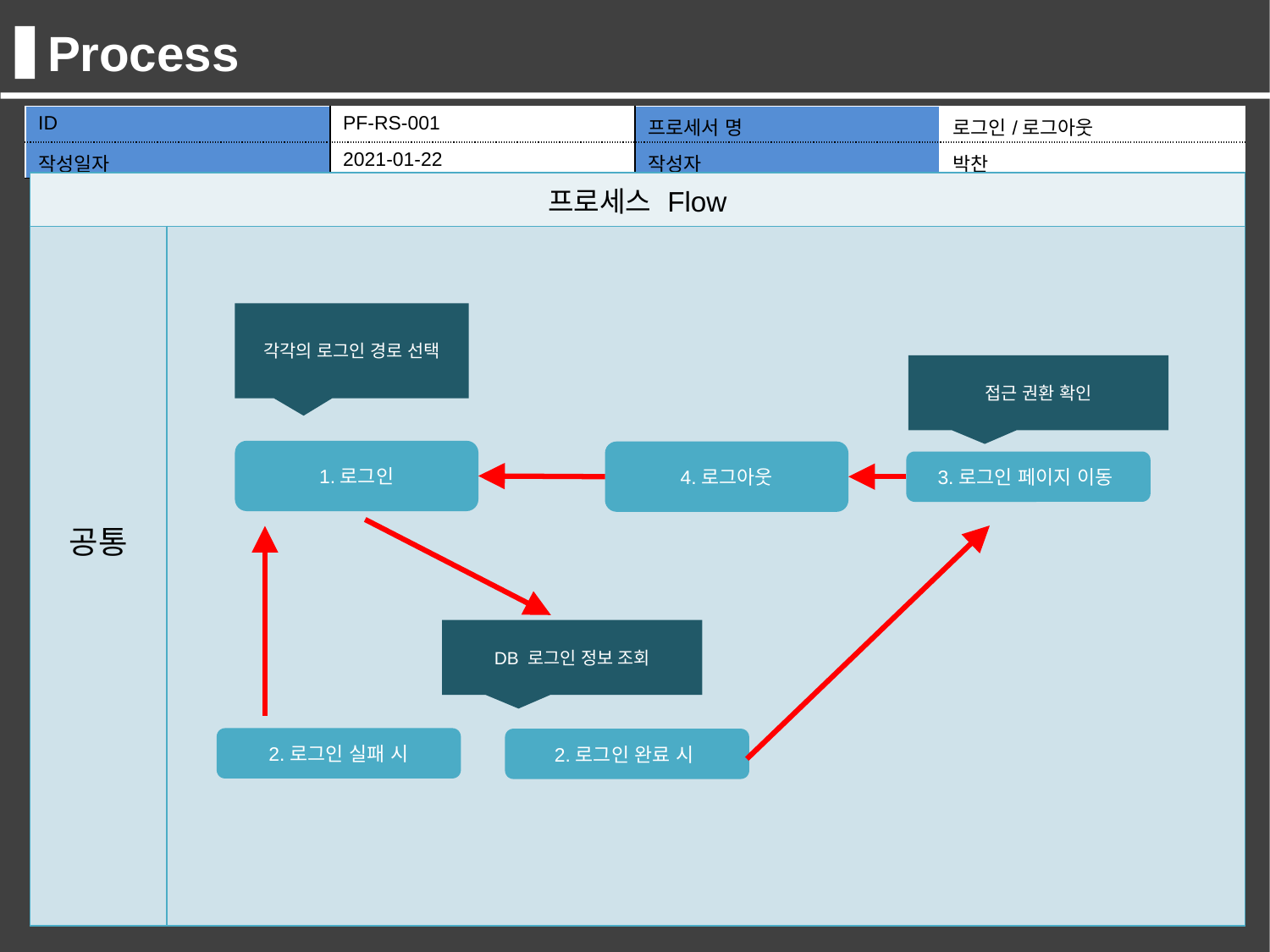

Process

| ID | PF-RS-001 | 프로세서 명 | 로그인/로그아웃 |
| --- | --- | --- | --- |
| 작성일자 | 2021-01-22 | 작성자 | 박찬 |
| 프로세스 Flow |  |
| --- | --- |
| 공통 |  |
각각의 로그인 경로 선택
접근 권환 확인
1.로그인
4.로그아웃
3.로그인 페이지 이동
DB 로그인 정보 조회
2.로그인 실패 시
2.로그인 완료 시